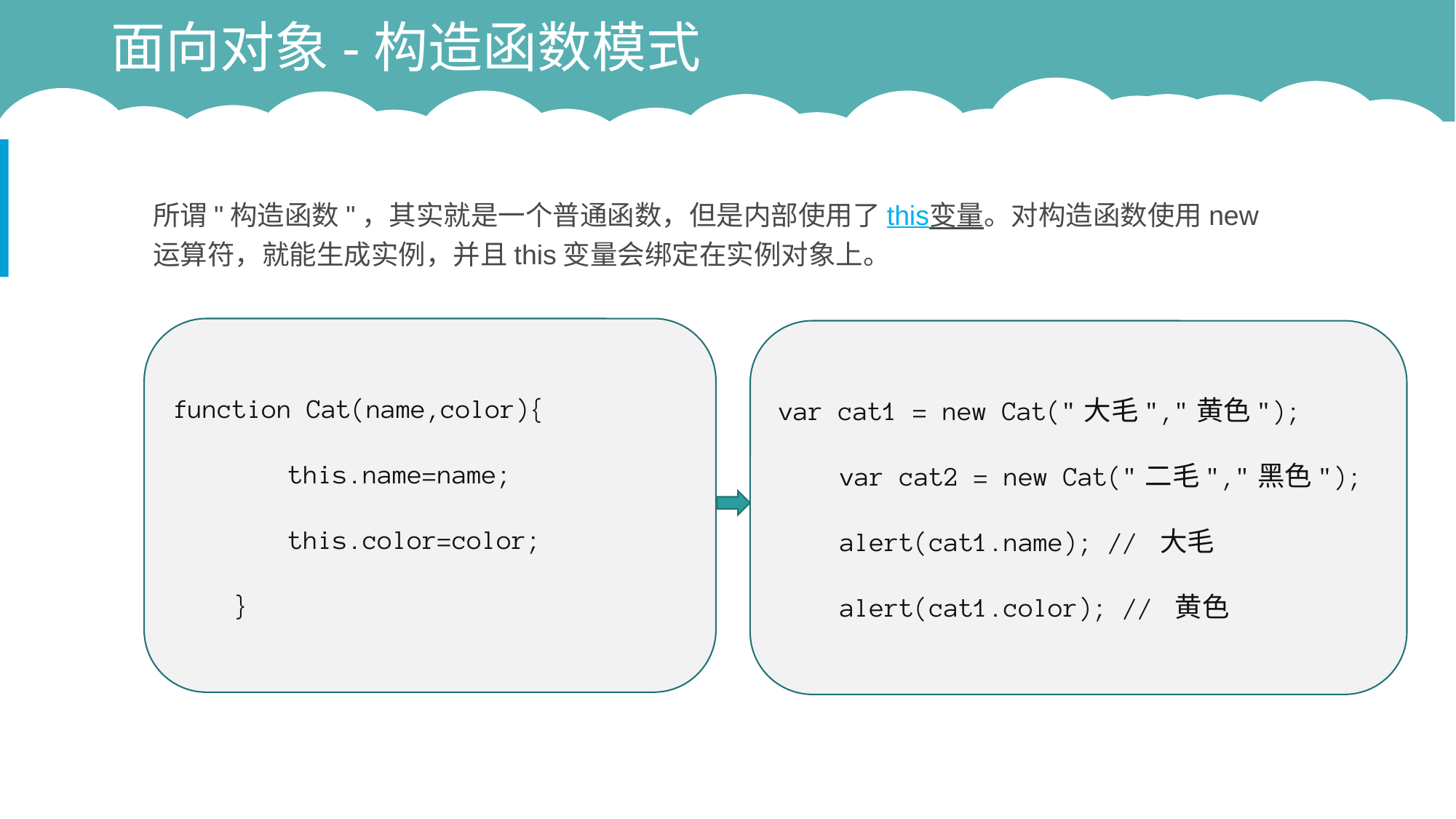

# 面向对象-构造函数模式

所谓"构造函数"，其实就是一个普通函数，但是内部使用了this变量。对构造函数使用new运算符，就能生成实例，并且this变量会绑定在实例对象上。
function Cat(name,color){

　　　　this.name=name;

　　　　this.color=color;

　　}
var cat1 = new Cat("大毛","黄色");

　　var cat2 = new Cat("二毛","黑色");

　　alert(cat1.name); // 大毛

　　alert(cat1.color); // 黄色